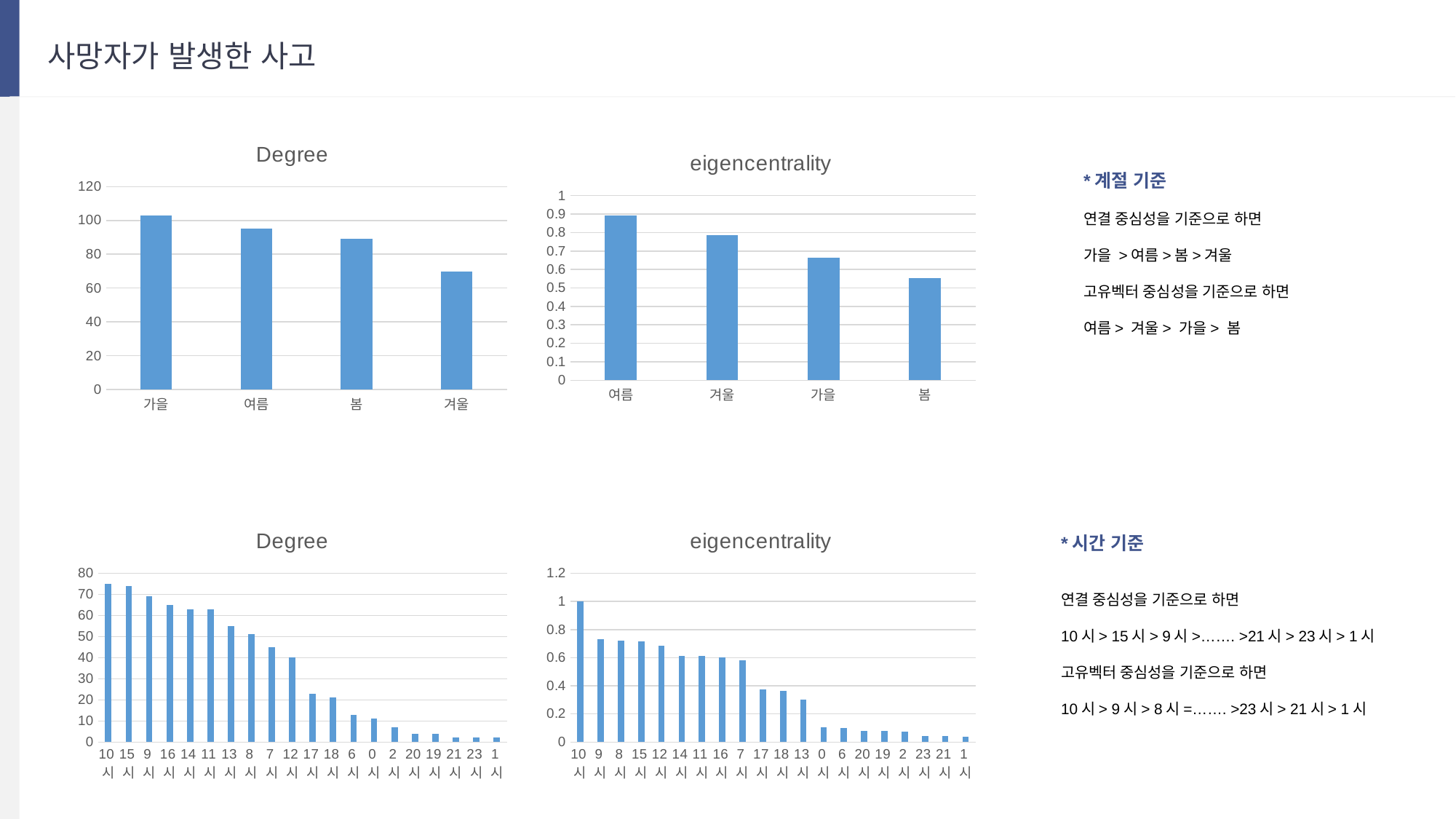

사망자가 발생한 사고

### Chart:

| Category | Degree |
|---|---|
| 가을 | 103.0 |
| 여름 | 95.0 |
| 봄 | 89.0 |
| 겨울 | 70.0 |

### Chart:

| Category | eigencentrality |
|---|---|
| 여름 | 0.891047 |
| 겨울 | 0.78761 |
| 가을 | 0.663525 |
| 봄 | 0.551451 |
*계절 기준

연결 중심성을 기준으로 하면

가을 >여름>봄>겨울

고유벡터 중심성을 기준으로 하면

여름> 겨울> 가을> 봄

### Chart:

| Category | eigencentrality |
|---|---|
| 10시 | 1.0 |
| 9시 | 0.732094 |
| 8시 | 0.719586 |
| 15시 | 0.717953 |
| 12시 | 0.6852 |
| 14시 | 0.611156 |
| 11시 | 0.610869 |
| 16시 | 0.603701 |
| 7시 | 0.582684 |
| 17시 | 0.374007 |
| 18시 | 0.362898 |
| 13시 | 0.303105 |
| 0시 | 0.104088 |
| 6시 | 0.097659 |
| 20시 | 0.078862 |
| 19시 | 0.077045 |
| 2시 | 0.075359 |
| 23시 | 0.04201 |
| 21시 | 0.040581 |
| 1시 | 0.038357 |

### Chart:

| Category | Degree |
|---|---|
| 10시 | 75.0 |
| 15시 | 74.0 |
| 9시 | 69.0 |
| 16시 | 65.0 |
| 14시 | 63.0 |
| 11시 | 63.0 |
| 13시 | 55.0 |
| 8시 | 51.0 |
| 7시 | 45.0 |
| 12시 | 40.0 |
| 17시 | 23.0 |
| 18시 | 21.0 |
| 6시 | 13.0 |
| 0시 | 11.0 |
| 2시 | 7.0 |
| 20시 | 4.0 |
| 19시 | 4.0 |
| 21시 | 2.0 |
| 23시 | 2.0 |
| 1시 | 2.0 |
*시간 기준

연결 중심성을 기준으로 하면

10시> 15시> 9시>……. >21시> 23시> 1시

고유벡터 중심성을 기준으로 하면

10시> 9시> 8시=……. >23시> 21시> 1시